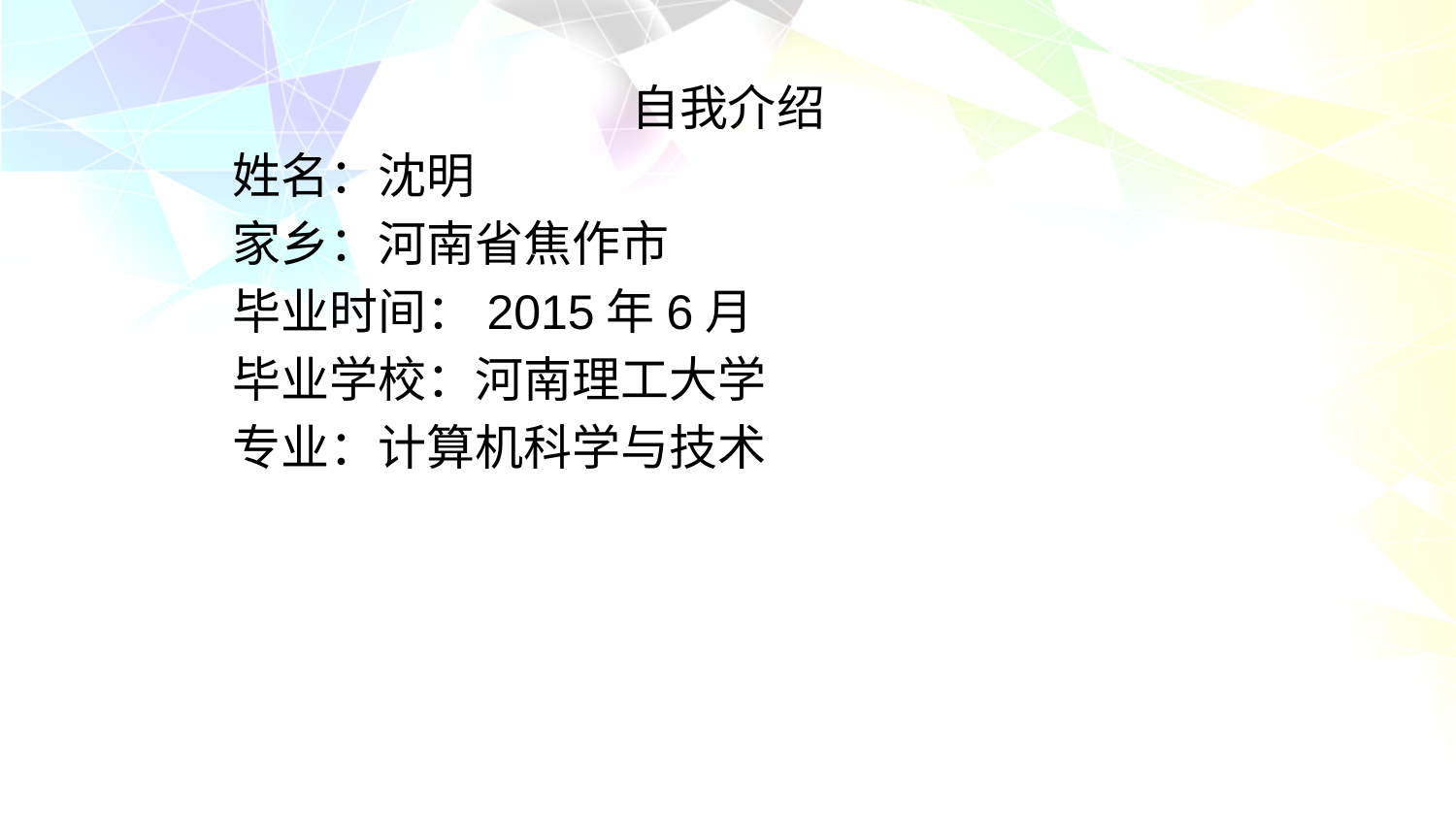

自我介绍
	姓名：沈明
	家乡：河南省焦作市
	毕业时间：2015年6月
	毕业学校：河南理工大学
	专业：计算机科学与技术